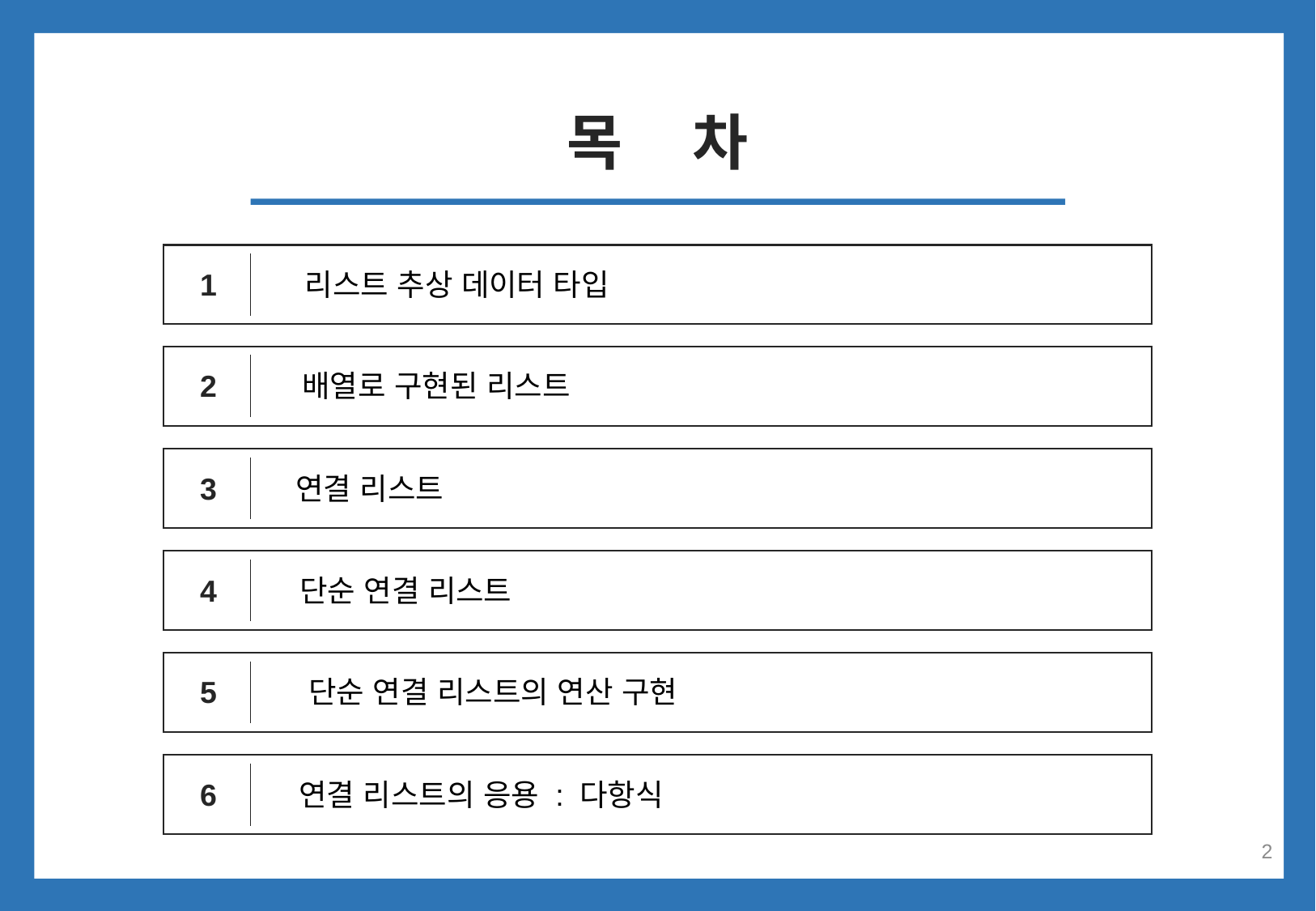

목     차

1
리스트 추상 데이터 타입

2
배열로 구현된 리스트

3
연결 리스트

4
단순 연결 리스트

5
단순 연결 리스트의 연산 구현

6
연결 리스트의 응용 : 다항식
2